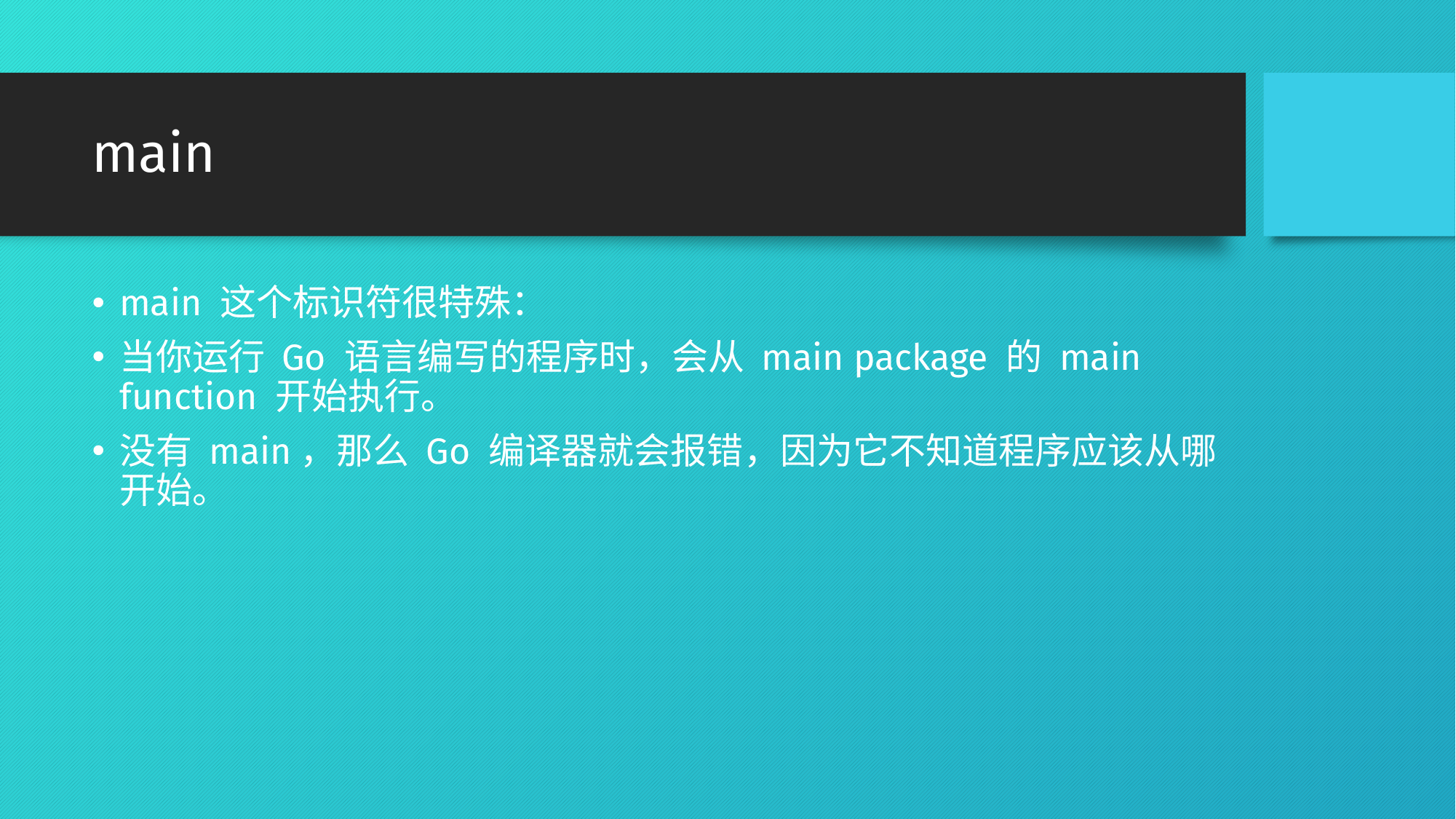

# main
main 这个标识符很特殊：
当你运行 Go 语言编写的程序时，会从 main package 的 main function 开始执行。
没有 main，那么 Go 编译器就会报错，因为它不知道程序应该从哪开始。